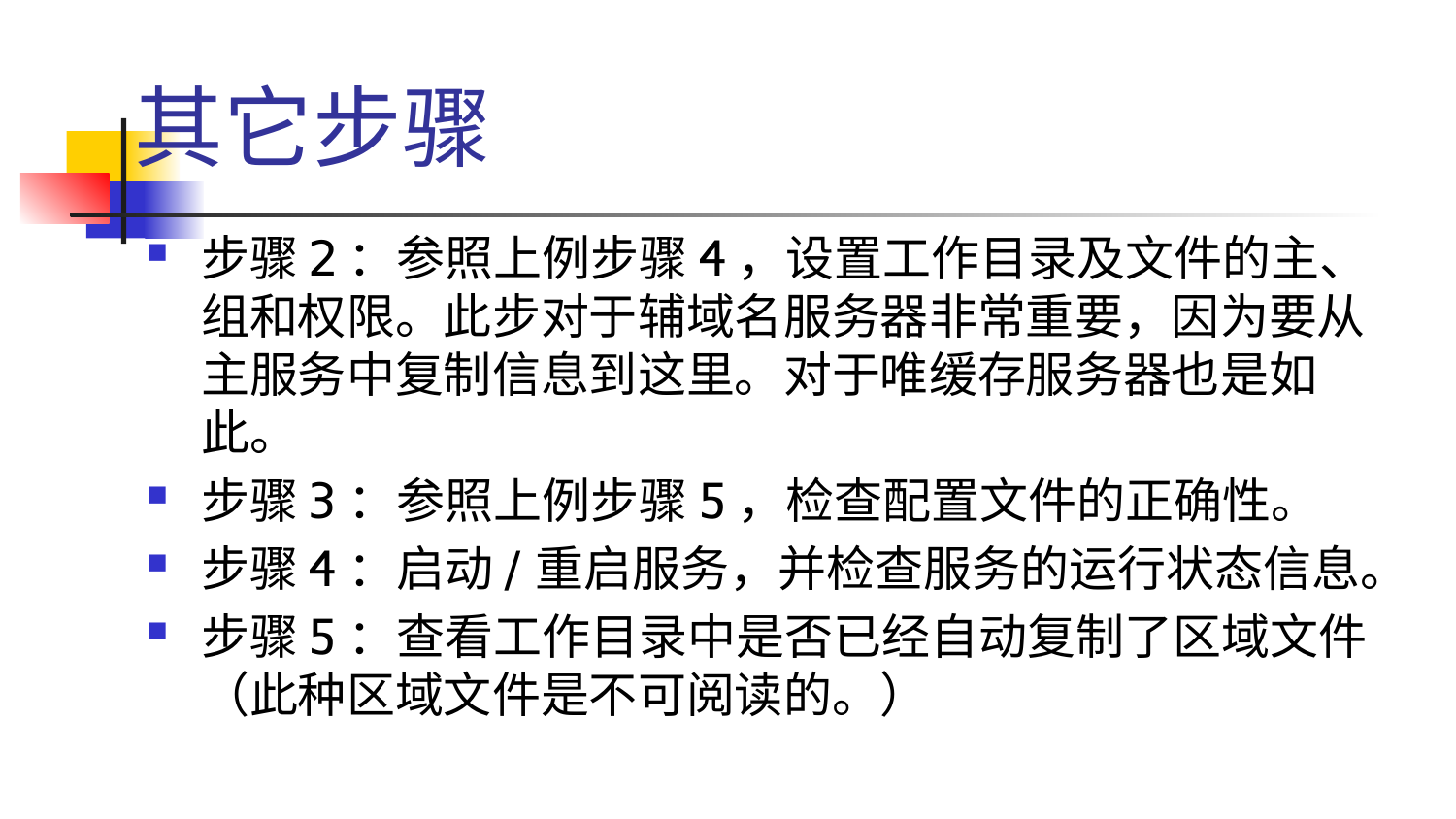

# 其它步骤
步骤2：参照上例步骤4，设置工作目录及文件的主、组和权限。此步对于辅域名服务器非常重要，因为要从主服务中复制信息到这里。对于唯缓存服务器也是如此。
步骤3：参照上例步骤5，检查配置文件的正确性。
步骤4：启动/重启服务，并检查服务的运行状态信息。
步骤5：查看工作目录中是否已经自动复制了区域文件（此种区域文件是不可阅读的。）